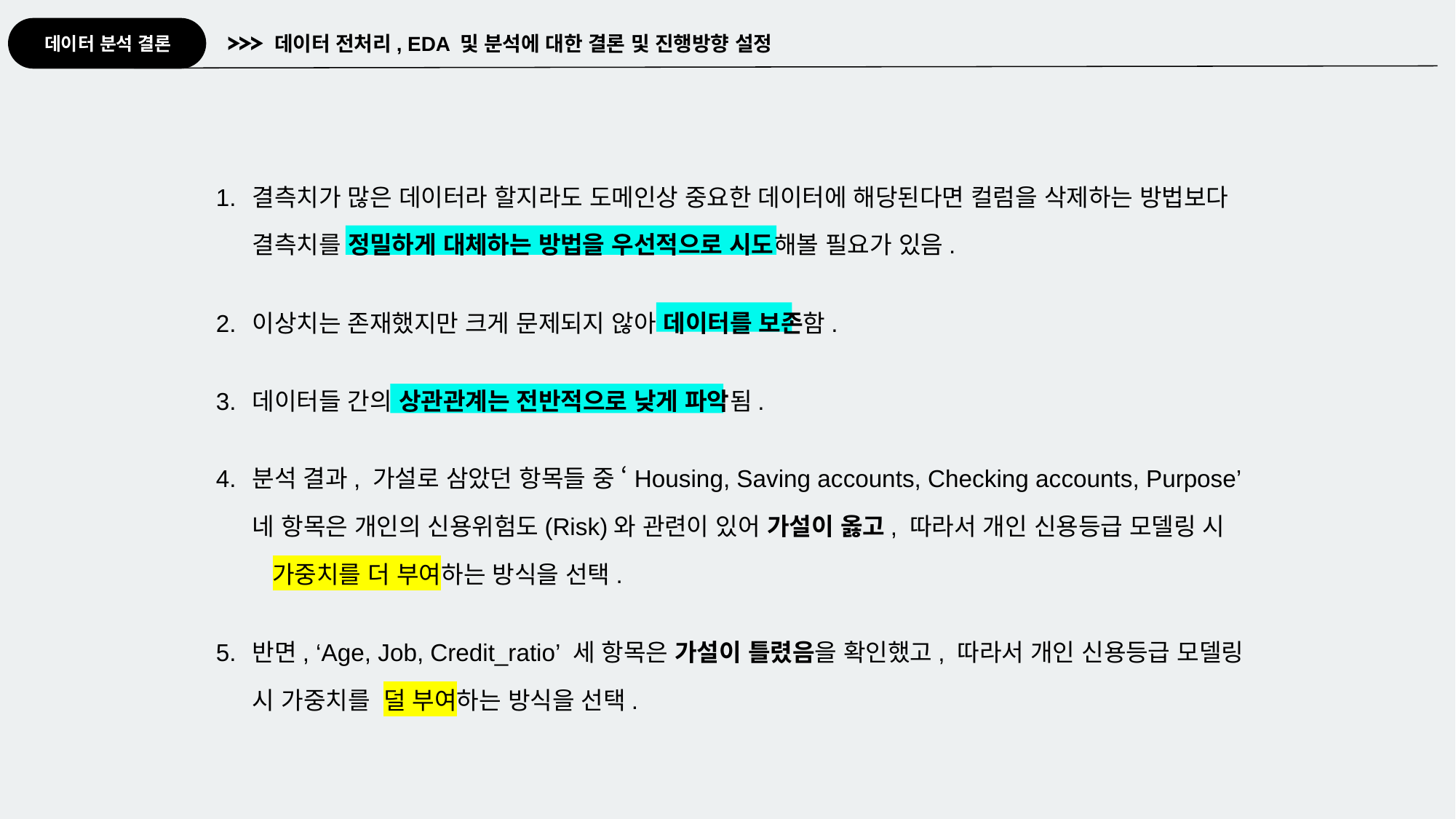

데이터 분석 결론
데이터 전처리, EDA 및 분석에 대한 결론 및 진행방향 설정

결측치가 많은 데이터라 할지라도 도메인상 중요한 데이터에 해당된다면 컬럼을 삭제하는 방법보다  결측치를 정밀하게 대체하는 방법을 우선적으로 시도해볼 필요가 있음.

이상치는 존재했지만 크게 문제되지 않아 데이터를 보존함.

데이터들 간의 상관관계는 전반적으로 낮게 파악됨.

분석 결과, 가설로 삼았던 항목들 중 ‘Housing, Saving accounts, Checking accounts, Purpose’  네 항목은 개인의 신용위험도(Risk)와 관련이 있어 가설이 옳고, 따라서 개인 신용등급 모델링 시       가중치를 더 부여하는 방식을 선택.

반면, ‘Age, Job, Credit_ratio’ 세 항목은 가설이 틀렸음을 확인했고, 따라서 개인 신용등급 모델링 시 가중치를  덜 부여하는 방식을 선택.